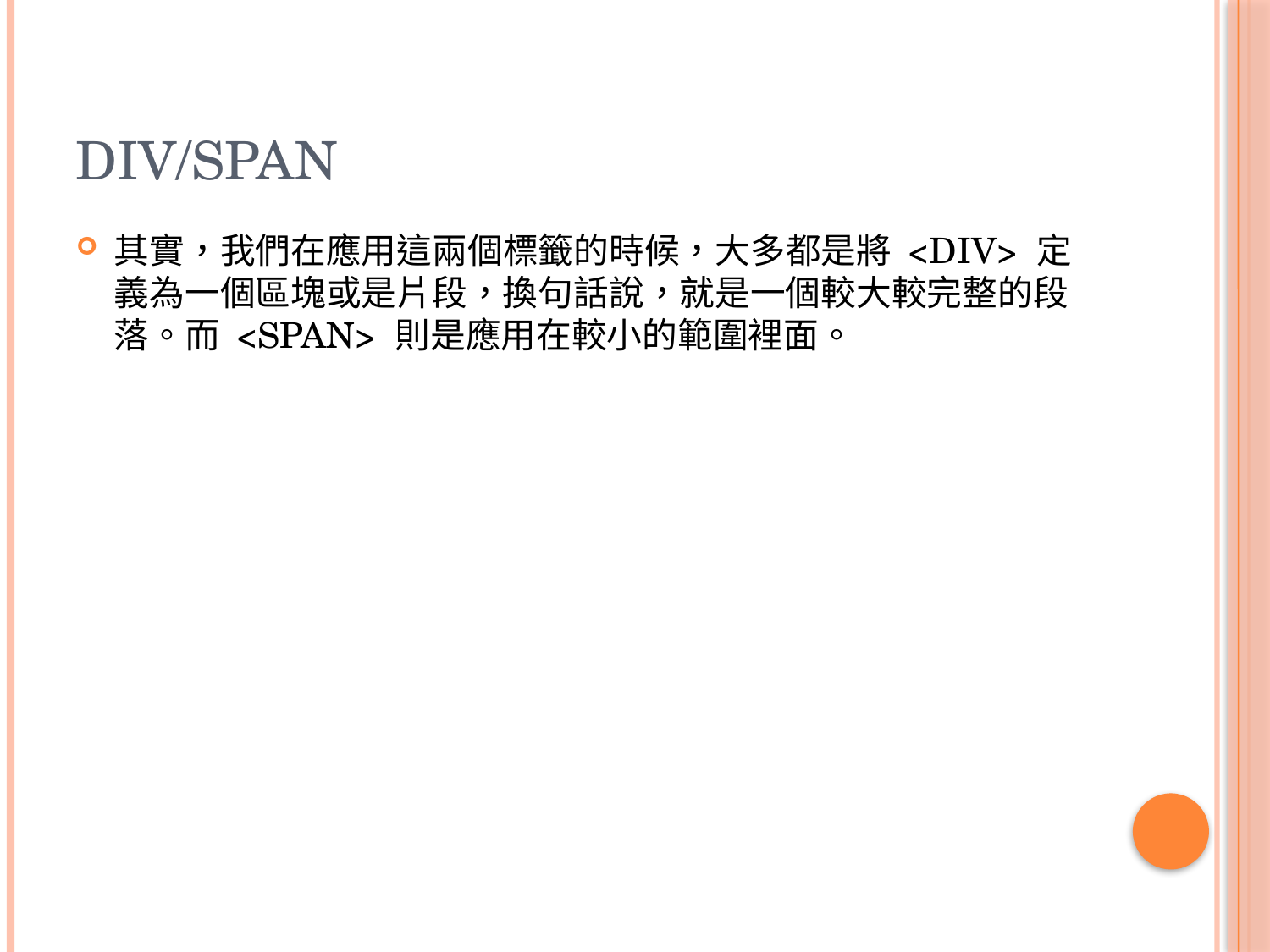

# DIV/SPAN
其實，我們在應用這兩個標籤的時候，大多都是將 <DIV> 定義為一個區塊或是片段，換句話說，就是一個較大較完整的段落。而 <SPAN> 則是應用在較小的範圍裡面。